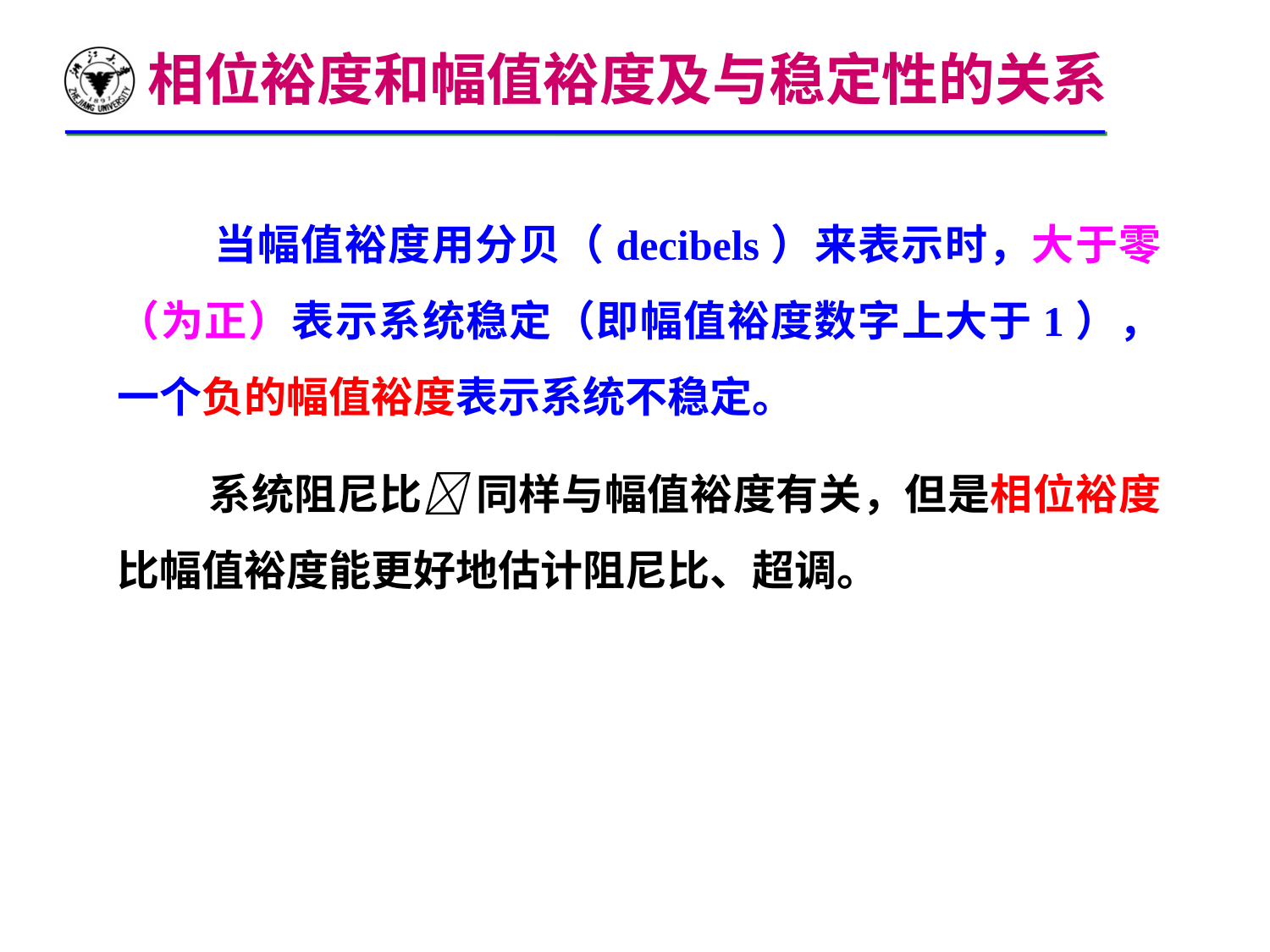

相位裕度和幅值裕度及与稳定性的关系
        当幅值裕度用分贝（decibels）来表示时，大于零（为正）表示系统稳定（即幅值裕度数字上大于1），一个负的幅值裕度表示系统不稳定。
        系统阻尼比ζ 同样与幅值裕度有关，但是相位裕度比幅值裕度能更好地估计阻尼比、超调。